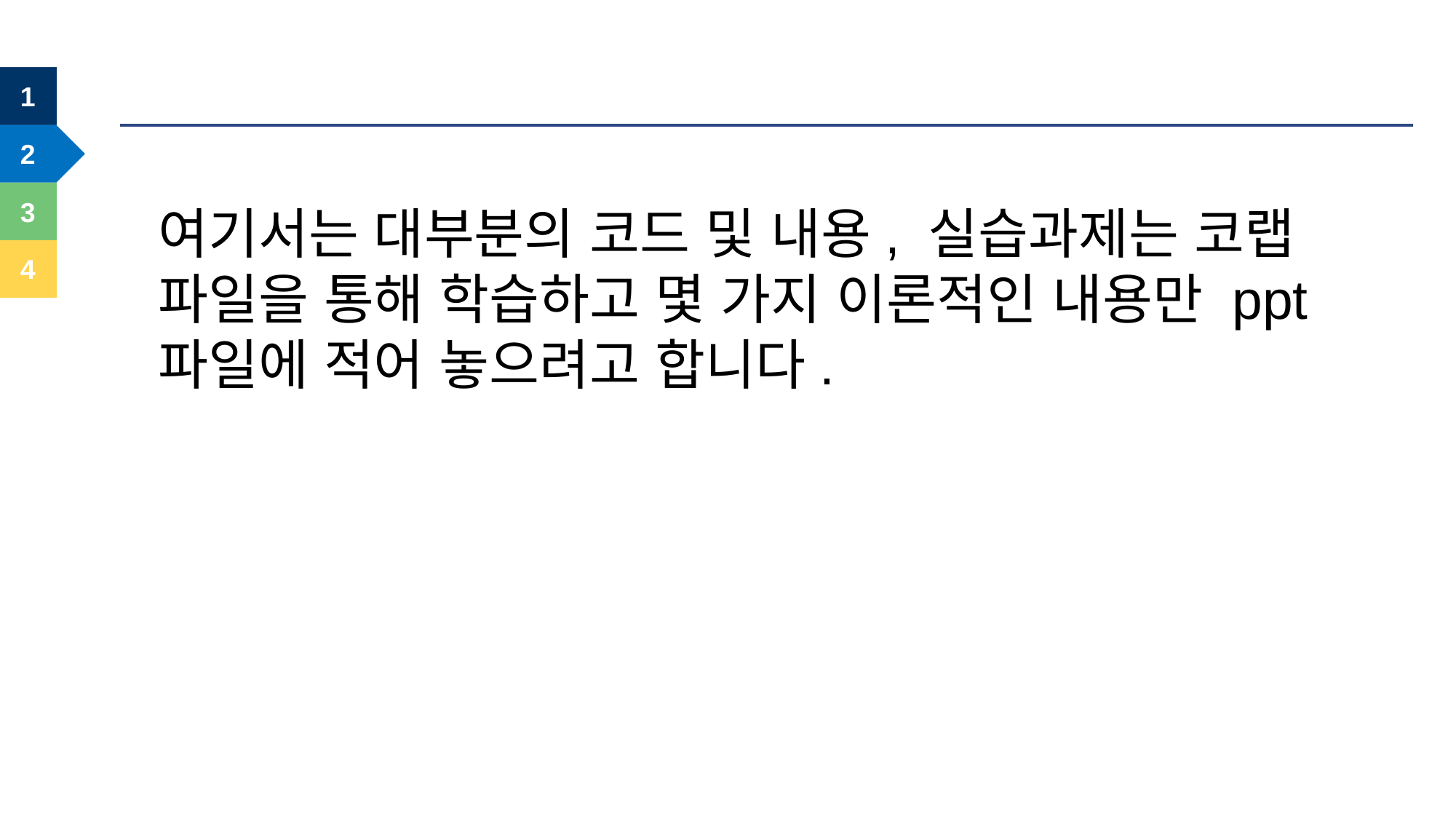

여기서는 대부분의 코드 및 내용, 실습과제는 코랩 파일을 통해 학습하고 몇 가지 이론적인 내용만 ppt 파일에 적어 놓으려고 합니다.